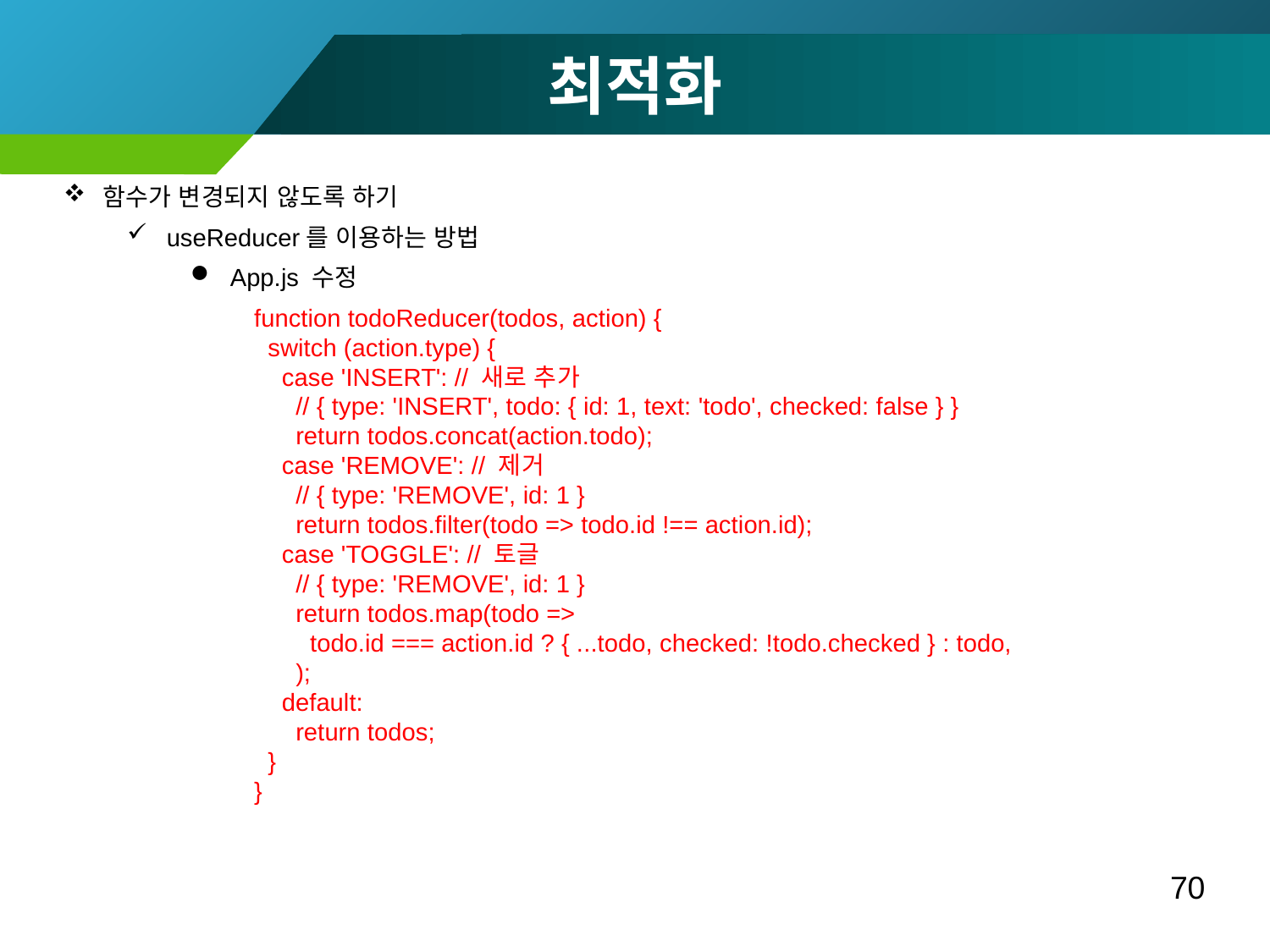

최적화
함수가 변경되지 않도록 하기
useReducer를 이용하는 방법
App.js 수정
function todoReducer(todos, action) {
  switch (action.type) {
    case 'INSERT': // 새로 추가
      // { type: 'INSERT', todo: { id: 1, text: 'todo', checked: false } }
      return todos.concat(action.todo);
    case 'REMOVE': // 제거
      // { type: 'REMOVE', id: 1 }
      return todos.filter(todo => todo.id !== action.id);
    case 'TOGGLE': // 토글
      // { type: 'REMOVE', id: 1 }
      return todos.map(todo =>
        todo.id === action.id ? { ...todo, checked: !todo.checked } : todo,
      );
    default:
      return todos;
  }
}
70